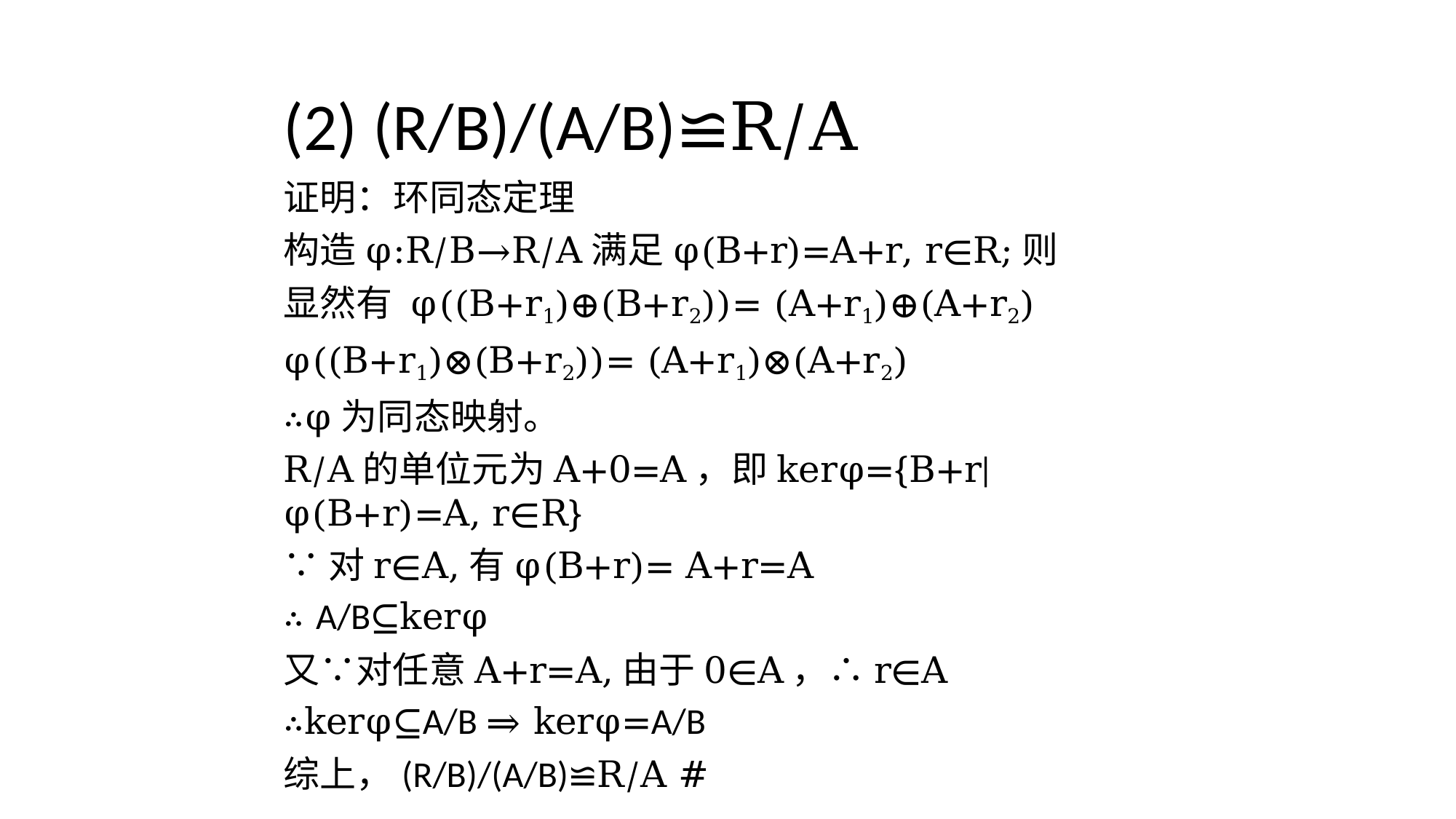

# (2) (R/B)/(A/B)≌R/A
证明：环同态定理
构造φ:R/B→R/A满足φ(B+r)=A+r, r∊R;则显然有 φ((B+r1)⊕(B+r2))= (A+r1)⊕(A+r2)
φ((B+r1)⊗(B+r2))= (A+r1)⊗(A+r2)
∴φ为同态映射。
R/A的单位元为A+0=A，即kerφ={B+r|φ(B+r)=A, r∊R}
∵对r∊A,有φ(B+r)= A+r=A
∴ A/B⊆kerφ
又∵对任意A+r=A,由于0∊A，∴r∊A
∴kerφ⊆A/B ⇒ kerφ=A/B
综上，(R/B)/(A/B)≌R/A #